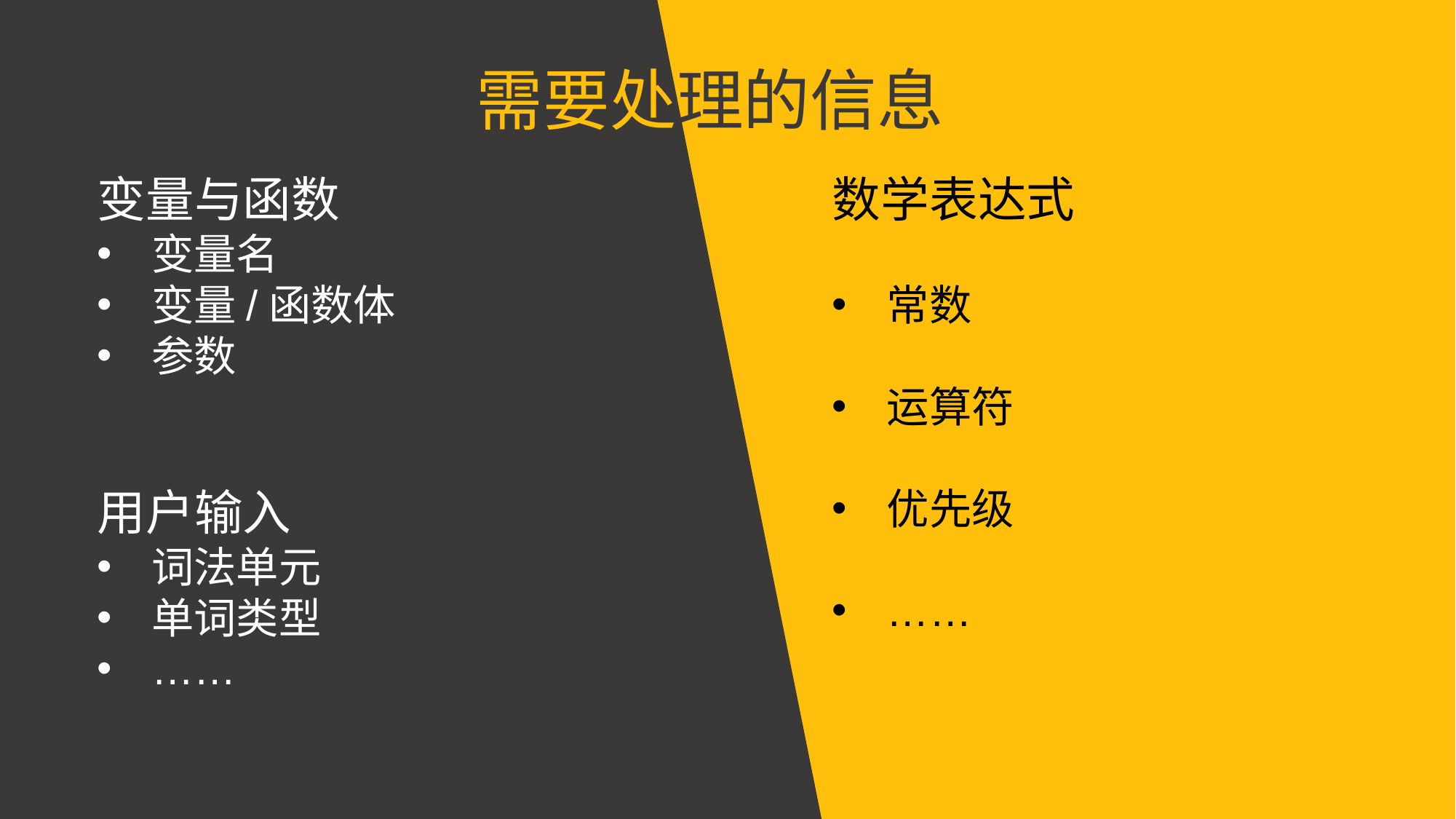

需要处理的信息
数学表达式

常数

运算符

优先级

……
变量与函数
变量名
变量/函数体
参数

用户输入
词法单元
单词类型
……